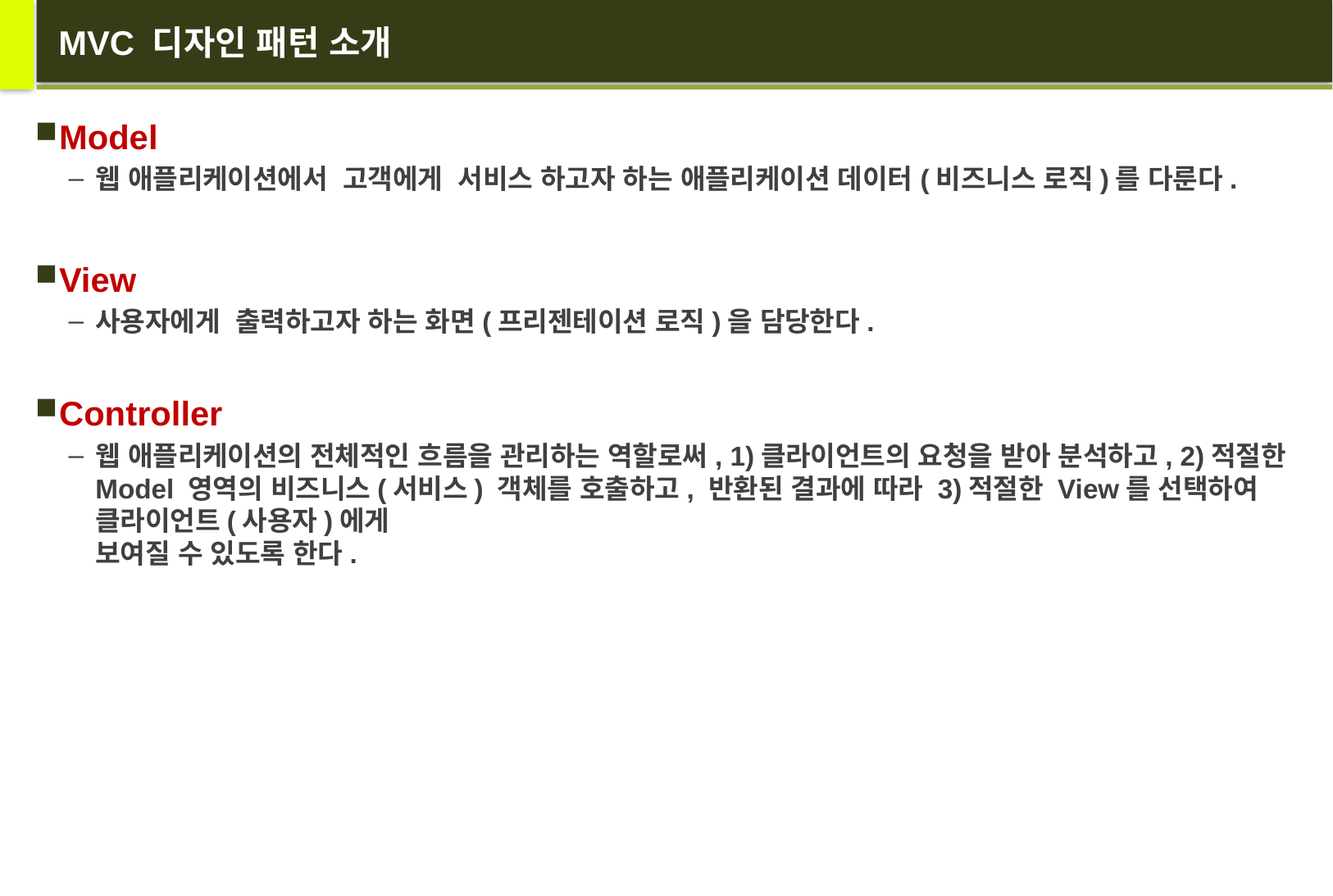

# MVC 디자인 패턴 소개
Model
웹 애플리케이션에서  고객에게  서비스 하고자 하는 애플리케이션 데이터(비즈니스 로직)를 다룬다.

View
사용자에게  출력하고자 하는 화면(프리젠테이션 로직)을 담당한다.

Controller
웹 애플리케이션의 전체적인 흐름을 관리하는 역할로써, 1)클라이언트의 요청을 받아 분석하고, 2)적절한 Model 영역의 비즈니스(서비스) 객체를 호출하고, 반환된 결과에 따라 3)적절한 View를 선택하여 클라이언트(사용자)에게
보여질 수 있도록 한다.